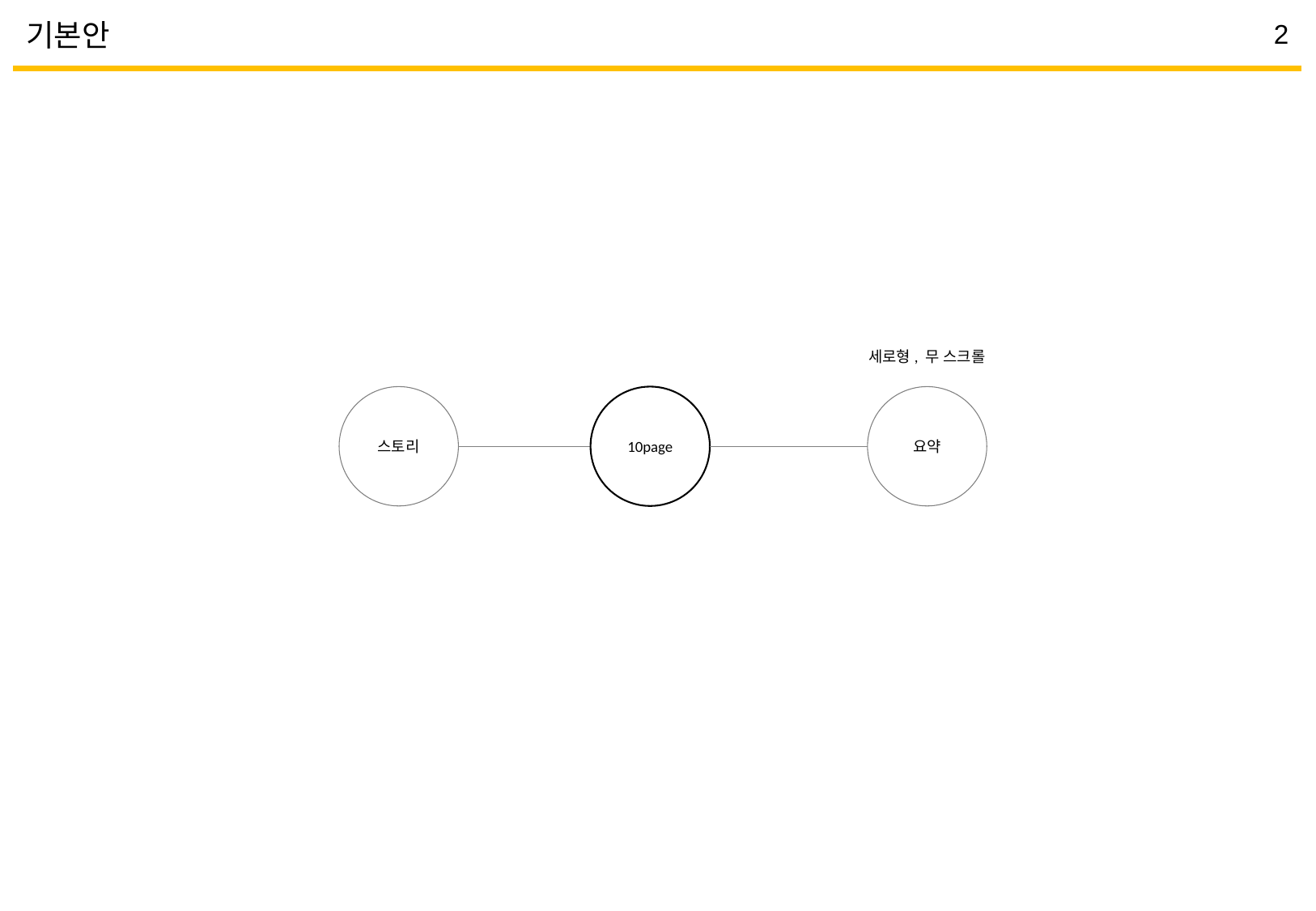

기본안
세로형, 무 스크롤
스토리
10page
요약